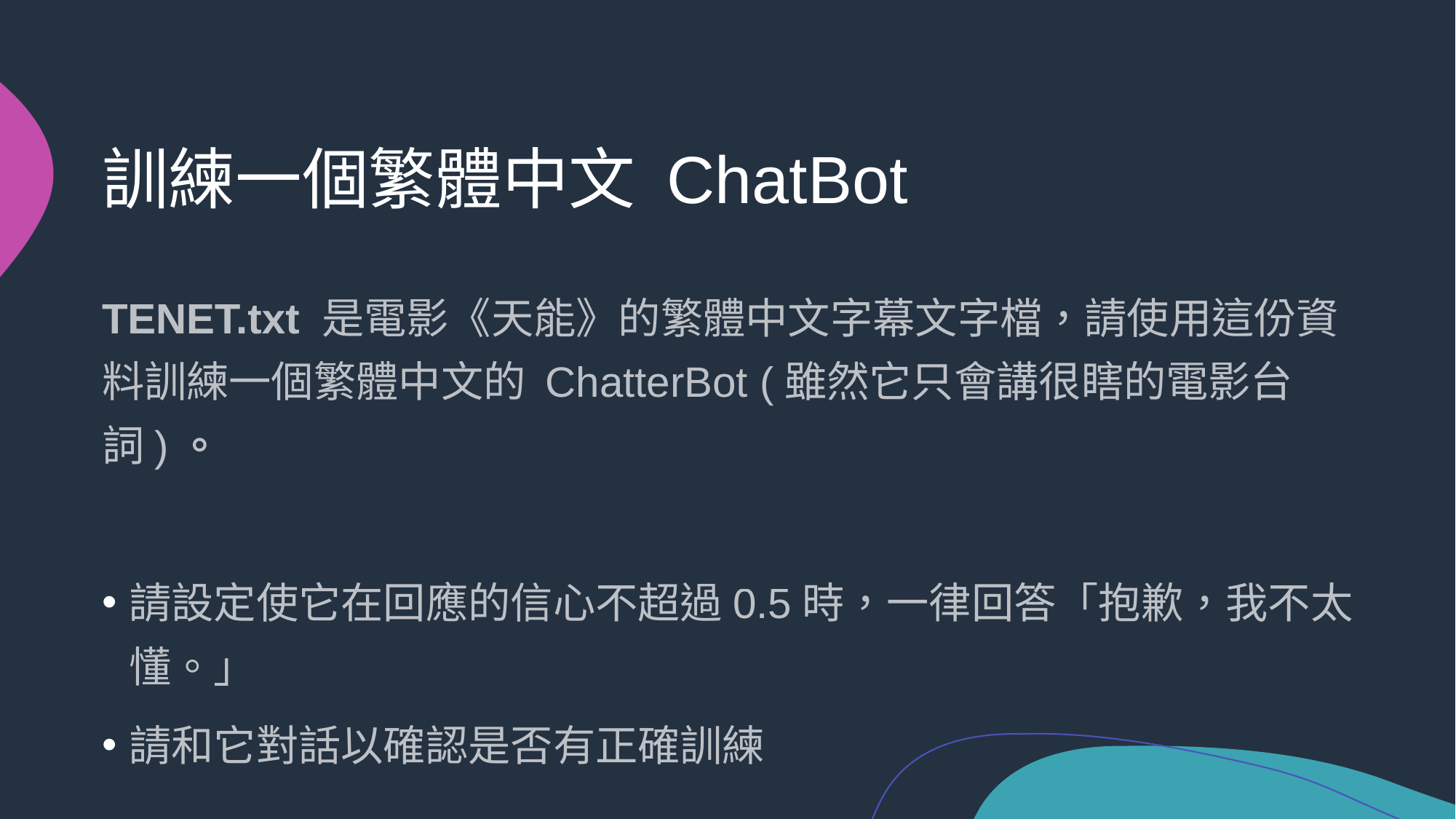

# 訓練一個繁體中文 ChatBot
TENET.txt 是電影《天能》的繁體中文字幕文字檔，請使用這份資料訓練一個繁體中文的 ChatterBot (雖然它只會講很瞎的電影台詞)。

請設定使它在回應的信心不超過0.5時，一律回答「抱歉，我不太懂。」
請和它對話以確認是否有正確訓練